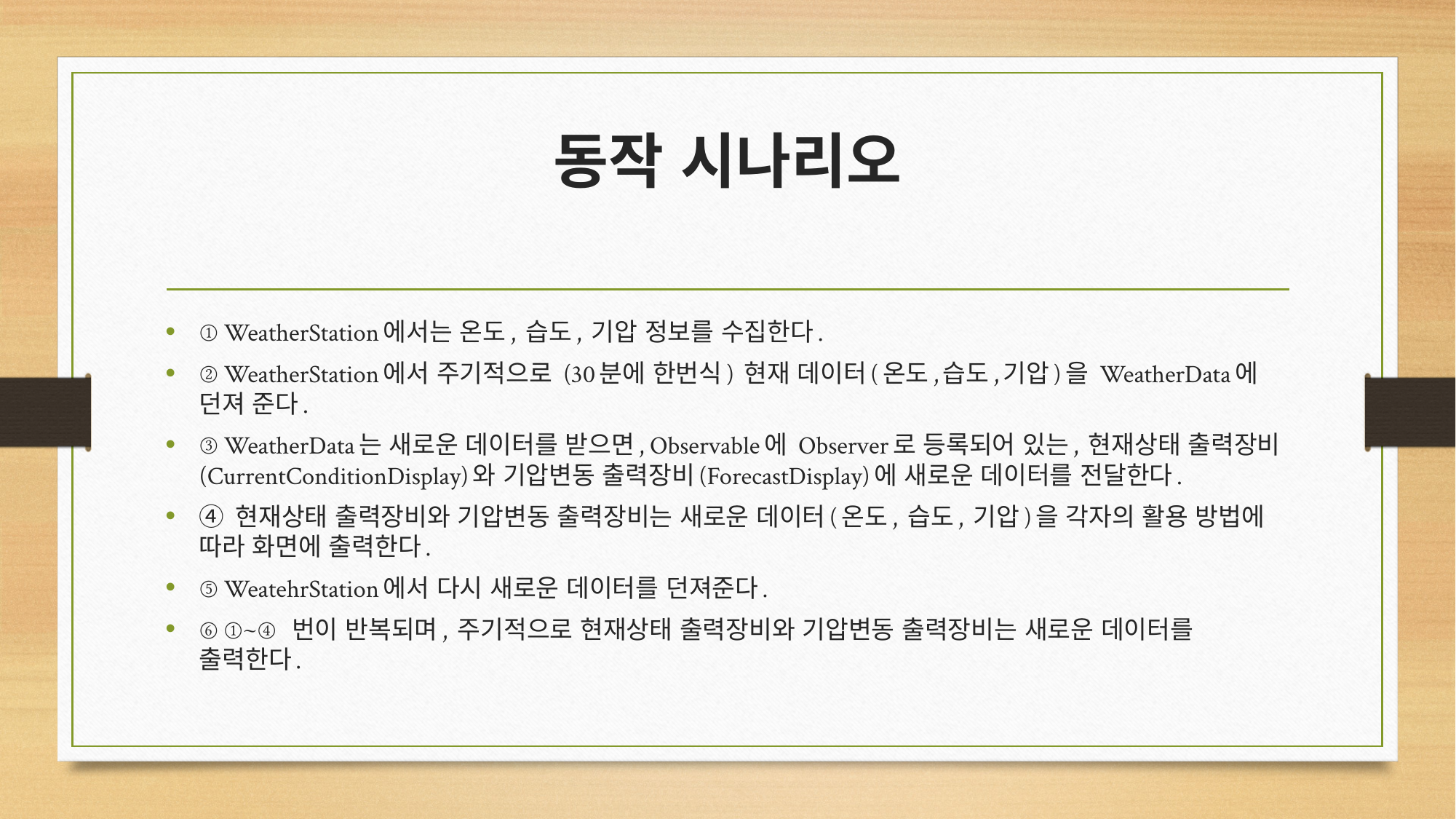

# 동작 시나리오
① WeatherStation에서는 온도, 습도, 기압 정보를 수집한다.
② WeatherStation에서 주기적으로 (30분에 한번식) 현재 데이터(온도,습도,기압)을 WeatherData에 던져 준다.
③ WeatherData는 새로운 데이터를 받으면, Observable에 Observer로 등록되어 있는, 현재상태 출력장비(CurrentConditionDisplay)와 기압변동 출력장비(ForecastDisplay)에 새로운 데이터를 전달한다.
④ 현재상태 출력장비와 기압변동 출력장비는 새로운 데이터(온도, 습도, 기압)을 각자의 활용 방법에 따라 화면에 출력한다.
⑤ WeatehrStation에서 다시 새로운 데이터를 던져준다.
⑥ ①~④ 번이 반복되며, 주기적으로 현재상태 출력장비와 기압변동 출력장비는 새로운 데이터를 출력한다.